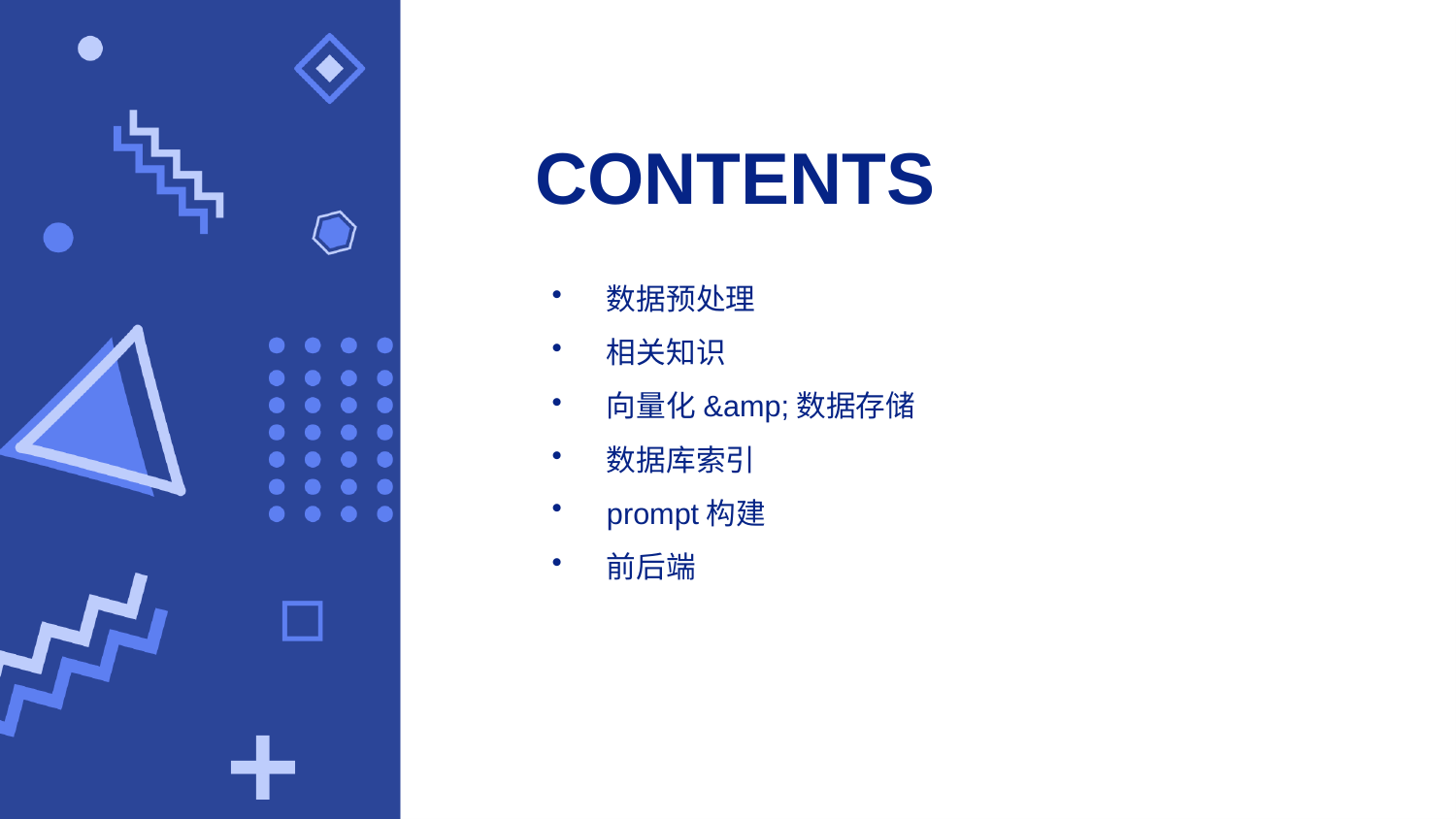

CONTENTS
数据预处理
相关知识
向量化&amp;数据存储
数据库索引
prompt构建
前后端